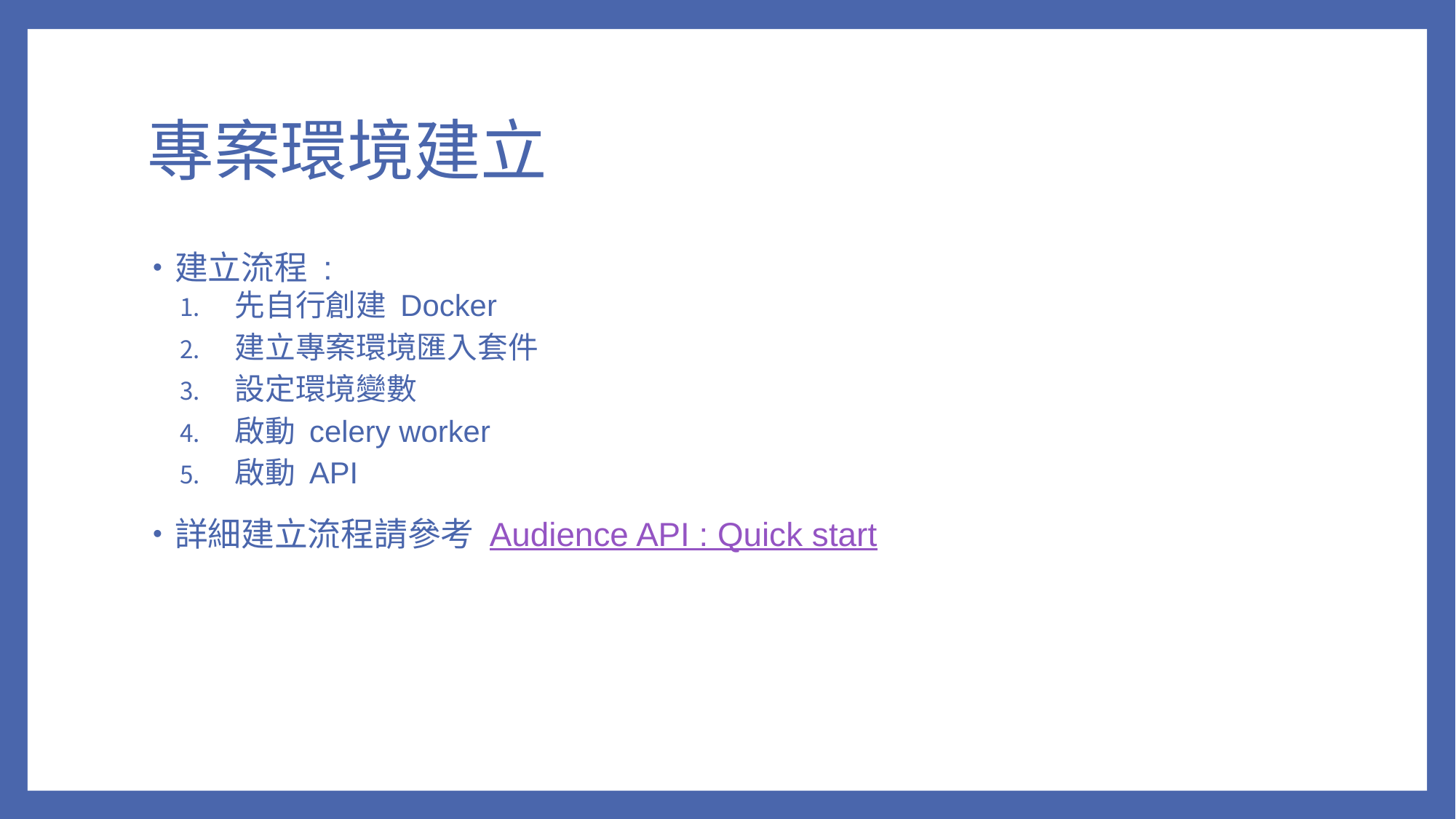

# 專案環境建立
建立流程 :
先自行創建 Docker
建立專案環境匯入套件
設定環境變數
啟動 celery worker
啟動 API
詳細建立流程請參考 Audience API : Quick start